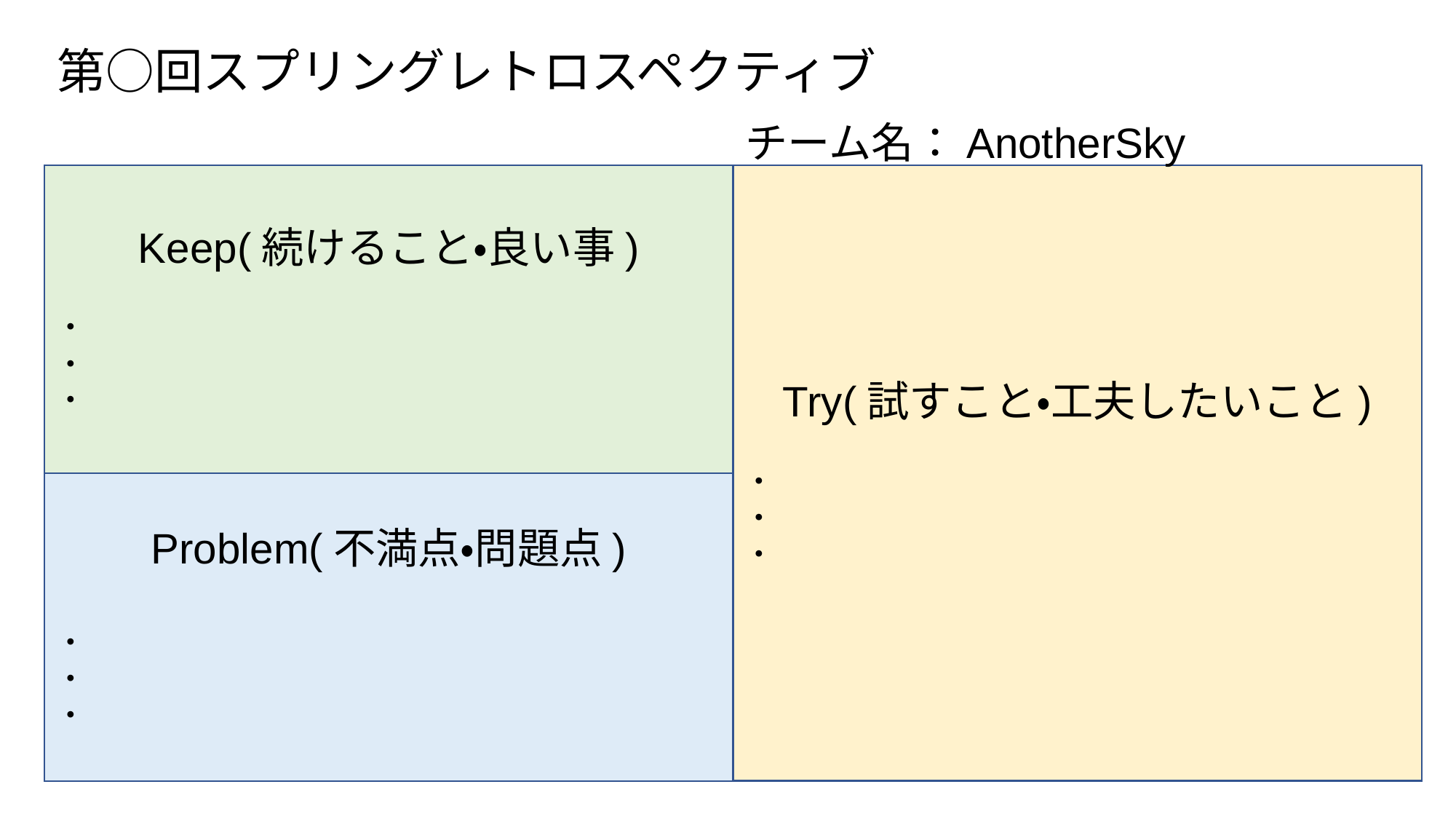

# 第○回スプリングレトロスペクティブ
チーム名：AnotherSky
Keep(続けること・良い事)

・
・
・
Try(試すこと・工夫したいこと)

・
・
・
Problem(不満点・問題点)

・
・
・